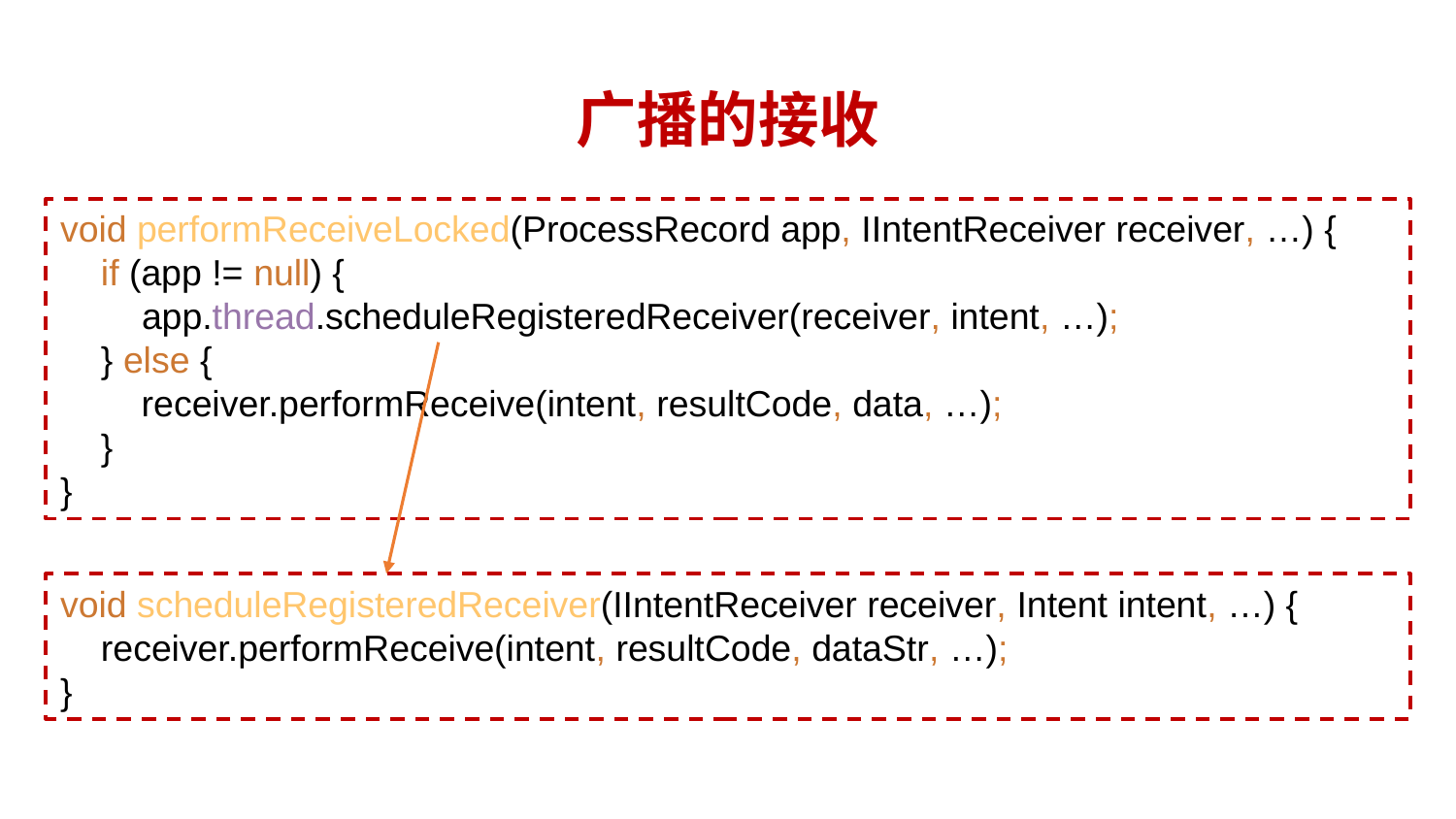

# 广播的接收
void performReceiveLocked(ProcessRecord app, IIntentReceiver receiver, …) {
    if (app != null) {
        app.thread.scheduleRegisteredReceiver(receiver, intent, …);
    } else {
        receiver.performReceive(intent, resultCode, data, …);
    }
}
void scheduleRegisteredReceiver(IIntentReceiver receiver, Intent intent, …) {
    receiver.performReceive(intent, resultCode, dataStr, …);
}